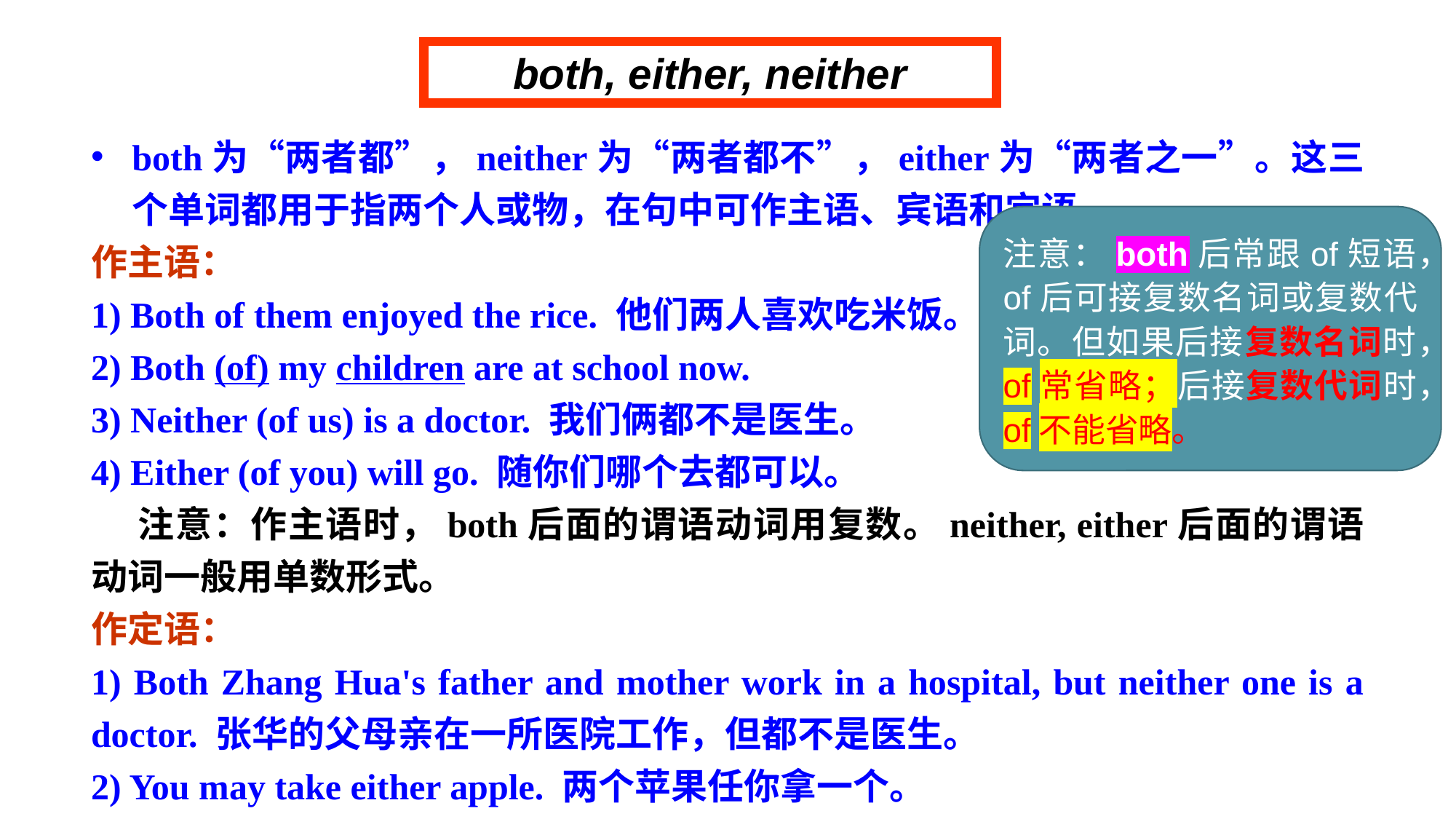

both, either, neither
both为“两者都”，neither为“两者都不”，either为“两者之一”。这三个单词都用于指两个人或物，在句中可作主语、宾语和定语。
作主语：
1) Both of them enjoyed the rice. 他们两人喜欢吃米饭。
2) Both (of) my children are at school now.
3) Neither (of us) is a doctor. 我们俩都不是医生。
4) Either (of you) will go. 随你们哪个去都可以。
    注意：作主语时，both后面的谓语动词用复数。neither, either后面的谓语动词一般用单数形式。
作定语：
1) Both Zhang Hua's father and mother work in a hospital, but neither one is a doctor. 张华的父母亲在一所医院工作，但都不是医生。
2) You may take either apple. 两个苹果任你拿一个。
注意：both后常跟of短语，of后可接复数名词或复数代词。但如果后接复数名词时，of常省略；后接复数代词时，of不能省略。